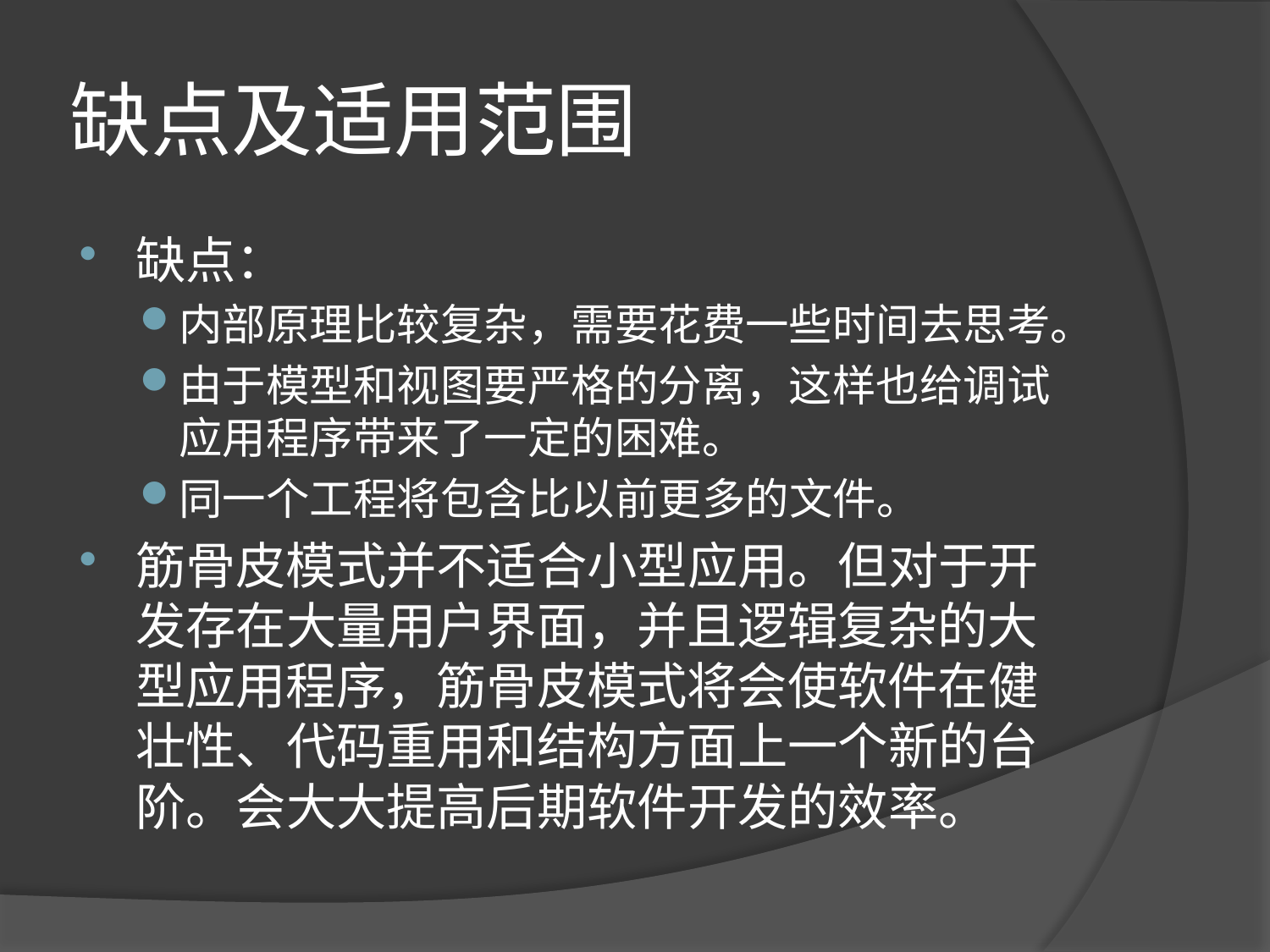

# 缺点及适用范围
缺点：
内部原理比较复杂，需要花费一些时间去思考。
由于模型和视图要严格的分离，这样也给调试应用程序带来了一定的困难。
同一个工程将包含比以前更多的文件。
筋骨皮模式并不适合小型应用。但对于开发存在大量用户界面，并且逻辑复杂的大型应用程序，筋骨皮模式将会使软件在健壮性、代码重用和结构方面上一个新的台阶。会大大提高后期软件开发的效率。